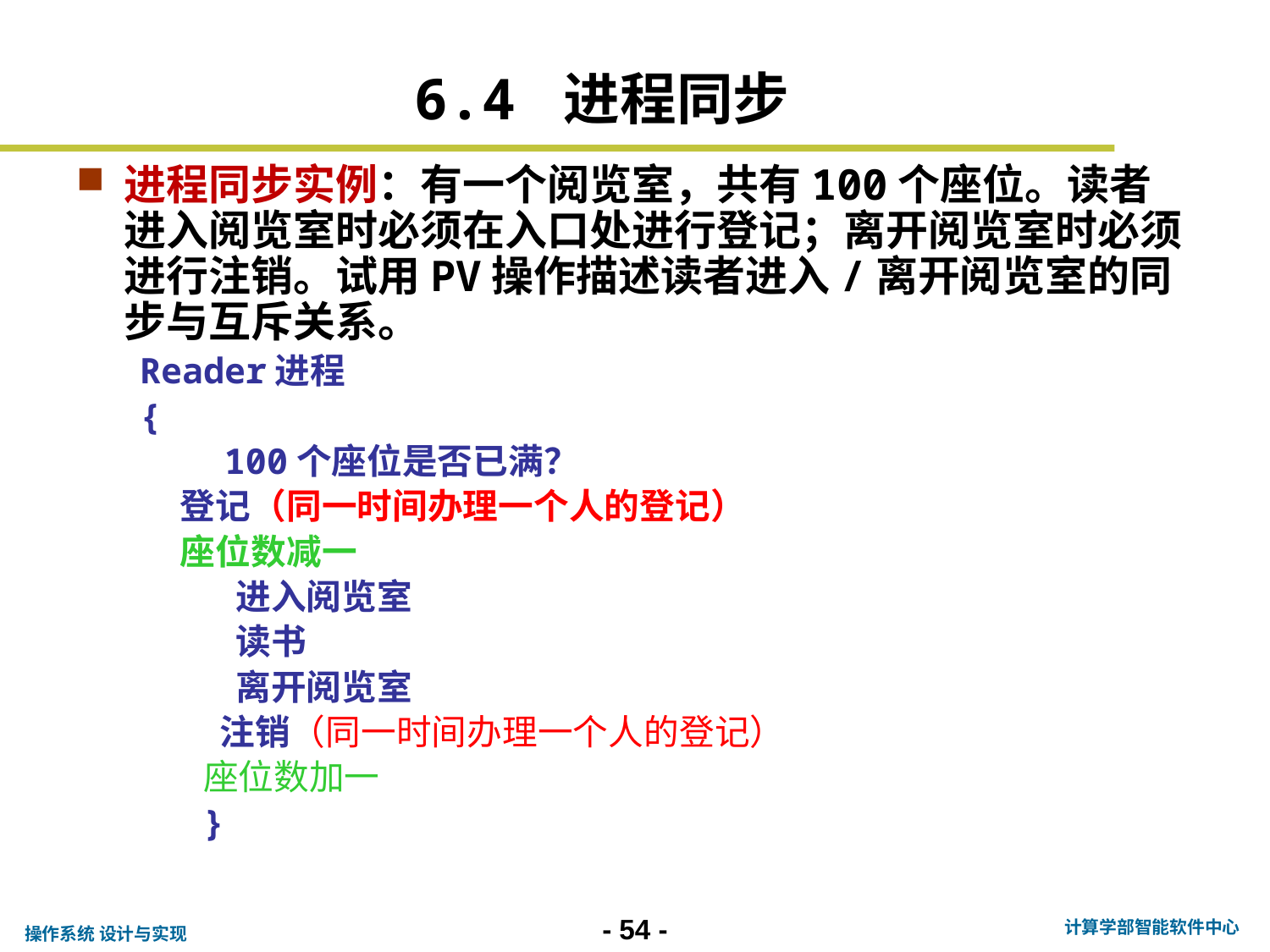

6.4 进程同步
进程同步实例：有一个阅览室，共有100个座位。读者进入阅览室时必须在入口处进行登记；离开阅览室时必须进行注销。试用PV操作描述读者进入/离开阅览室的同步与互斥关系。
Reader进程
{
    100个座位是否已满？
    登记（同一时间办理一个人的登记）
    座位数减一
   进入阅览室
   读书
   离开阅览室
 注销（同一时间办理一个人的登记）
座位数加一
}